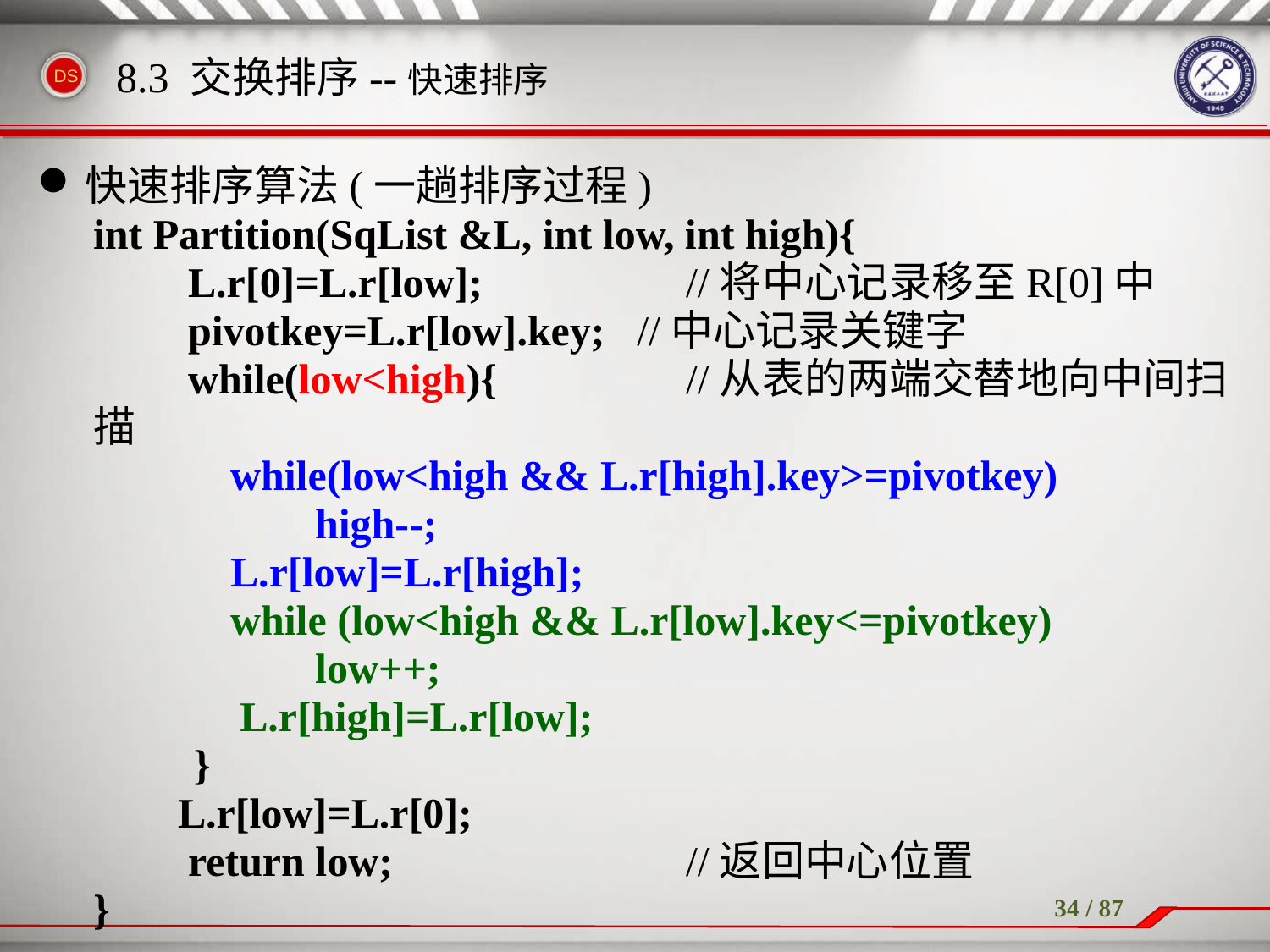

快速排序算法(一趟排序过程)
int Partition(SqList &L, int low, int high){
　　L.r[0]=L.r[low];	        //将中心记录移至R[0]中
　　pivotkey=L.r[low].key;   //中心记录关键字
　　while(low<high){	        //从表的两端交替地向中间扫描
　　　while(low<high && L.r[high].key>=pivotkey)
　　　　　high--;
　　　L.r[low]=L.r[high];
　　　while (low<high && L.r[low].key<=pivotkey)
　　　　　low++;
　　　 L.r[high]=L.r[low];
 　   }
  L.r[low]=L.r[0];
　　return low; 		        //返回中心位置
}
8.3 交换排序--快速排序